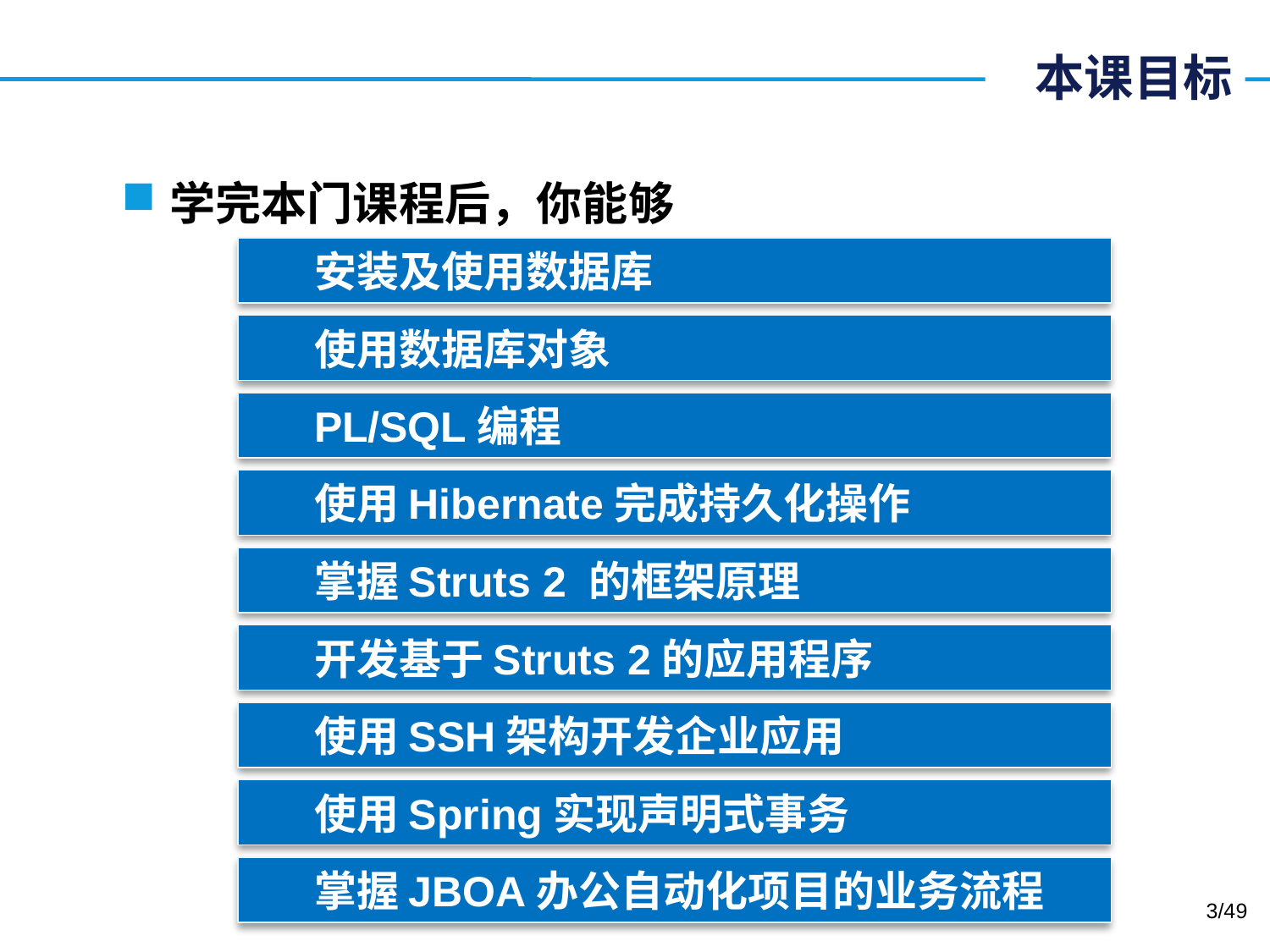

# 本课目标
学完本门课程后，你能够

安装及使用数据库
使用数据库对象
PL/SQL编程
使用Hibernate完成持久化操作
掌握Struts 2 的框架原理
开发基于Struts 2的应用程序
使用SSH架构开发企业应用
使用Spring实现声明式事务
掌握JBOA办公自动化项目的业务流程
3/49